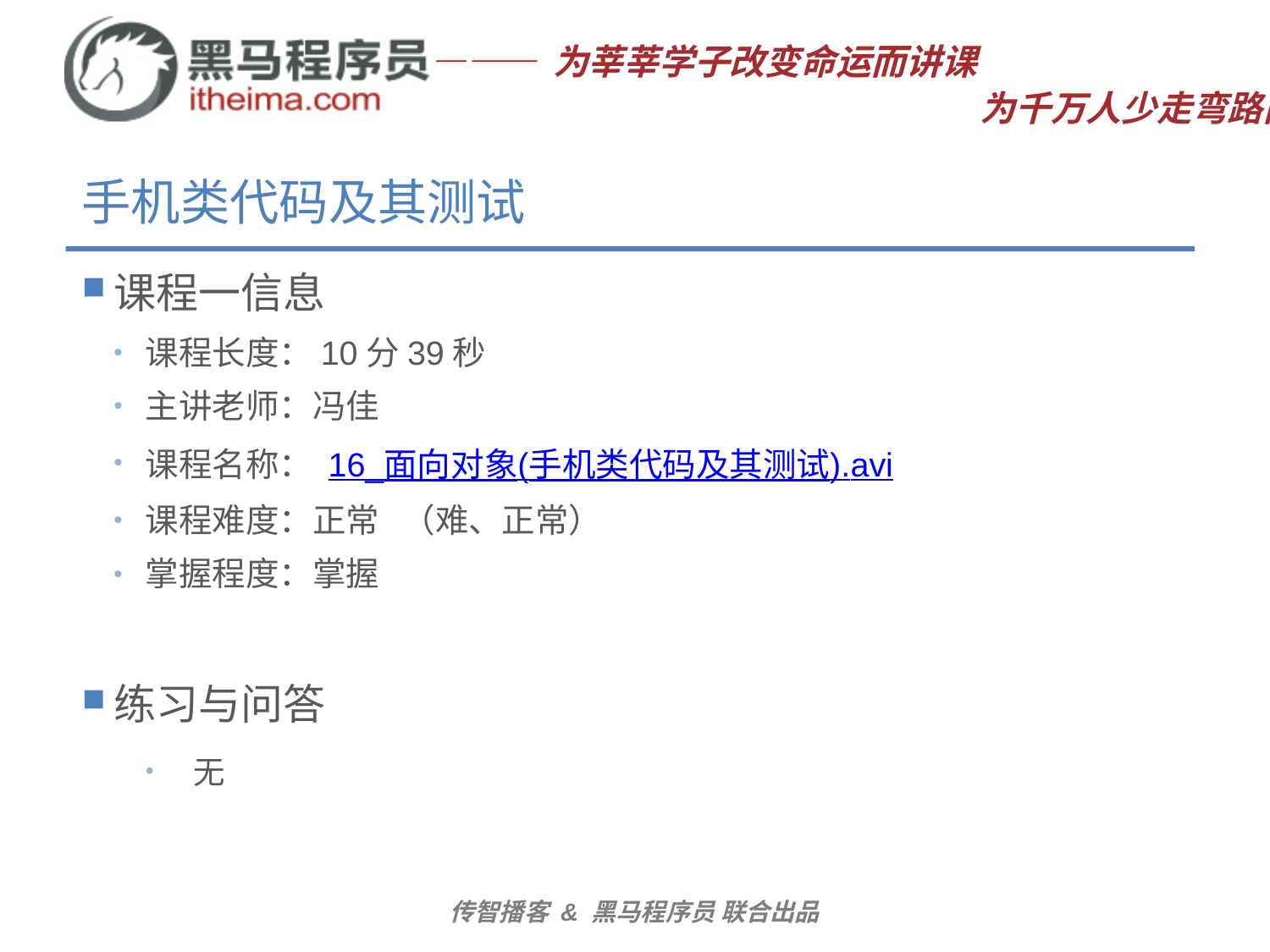

# 手机类代码及其测试
课程一信息
课程长度：10分39秒
主讲老师：冯佳
课程名称： 16_面向对象(手机类代码及其测试).avi
课程难度：正常   （难、正常）
掌握程度：掌握

练习与问答
无